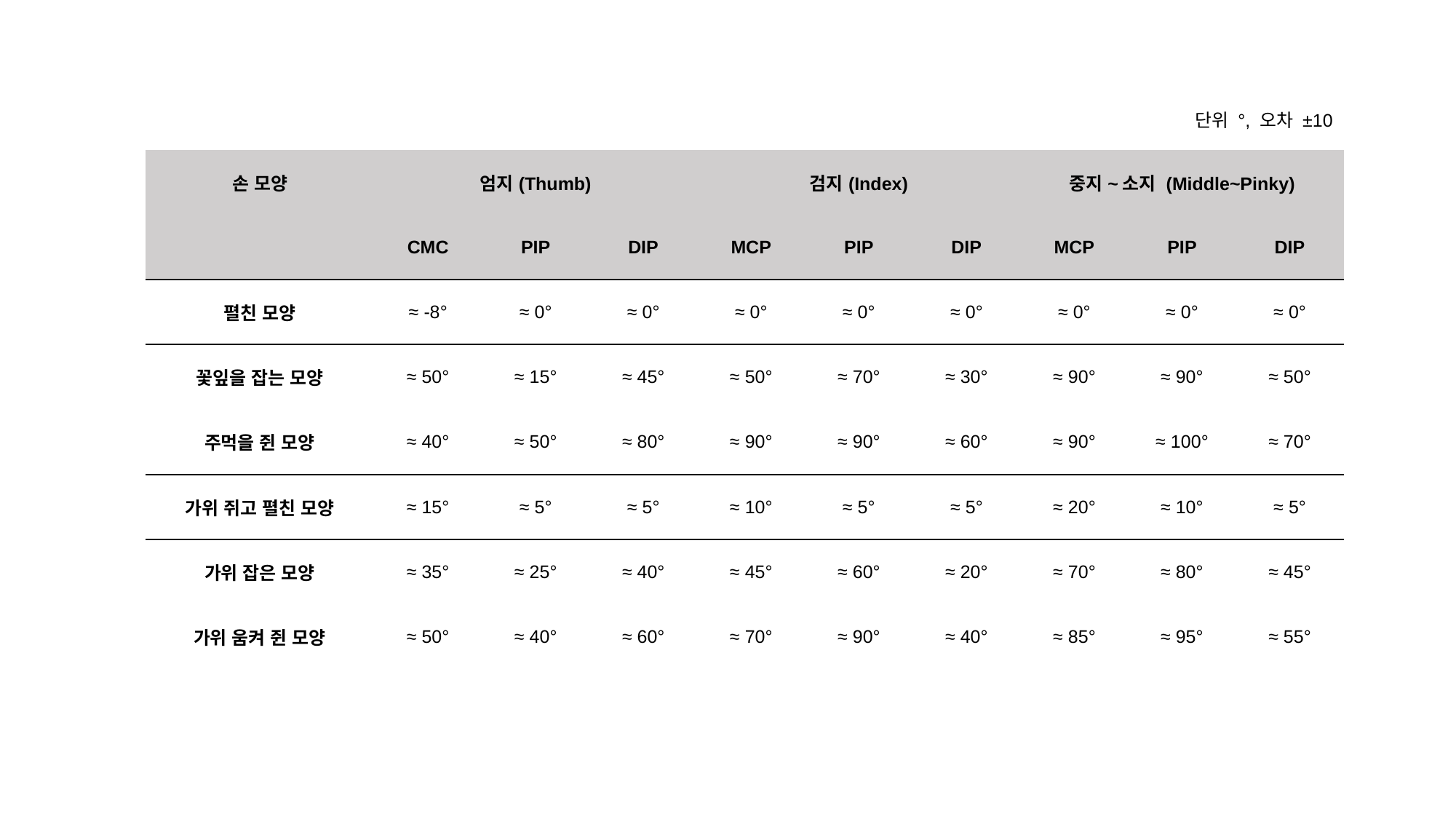

단위 °, 오차 ±10
| 손 모양 | 엄지(Thumb) |  |  | 검지(Index) |  |  | 중지~소지 (Middle~Pinky) |  |  |
| --- | --- | --- | --- | --- | --- | --- | --- | --- | --- |
|  | CMC | PIP | DIP | MCP | PIP | DIP | MCP | PIP | DIP |
| 펼친 모양 | ≈ -8° | ≈ 0° | ≈ 0° | ≈ 0° | ≈ 0° | ≈ 0° | ≈ 0° | ≈ 0° | ≈ 0° |
| 꽃잎을 잡는 모양 | ≈ 50° | ≈ 15° | ≈ 45° | ≈ 50° | ≈ 70° | ≈ 30° | ≈ 90° | ≈ 90° | ≈ 50° |
| 주먹을 쥔 모양 | ≈ 40° | ≈ 50° | ≈ 80° | ≈ 90° | ≈ 90° | ≈ 60° | ≈ 90° | ≈ 100° | ≈ 70° |
| 가위 쥐고 펼친 모양 | ≈ 15° | ≈ 5° | ≈ 5° | ≈ 10° | ≈ 5° | ≈ 5° | ≈ 20° | ≈ 10° | ≈ 5° |
| 가위 잡은 모양 | ≈ 35° | ≈ 25° | ≈ 40° | ≈ 45° | ≈ 60° | ≈ 20° | ≈ 70° | ≈ 80° | ≈ 45° |
| 가위 움켜 쥔 모양 | ≈ 50° | ≈ 40° | ≈ 60° | ≈ 70° | ≈ 90° | ≈ 40° | ≈ 85° | ≈ 95° | ≈ 55° |